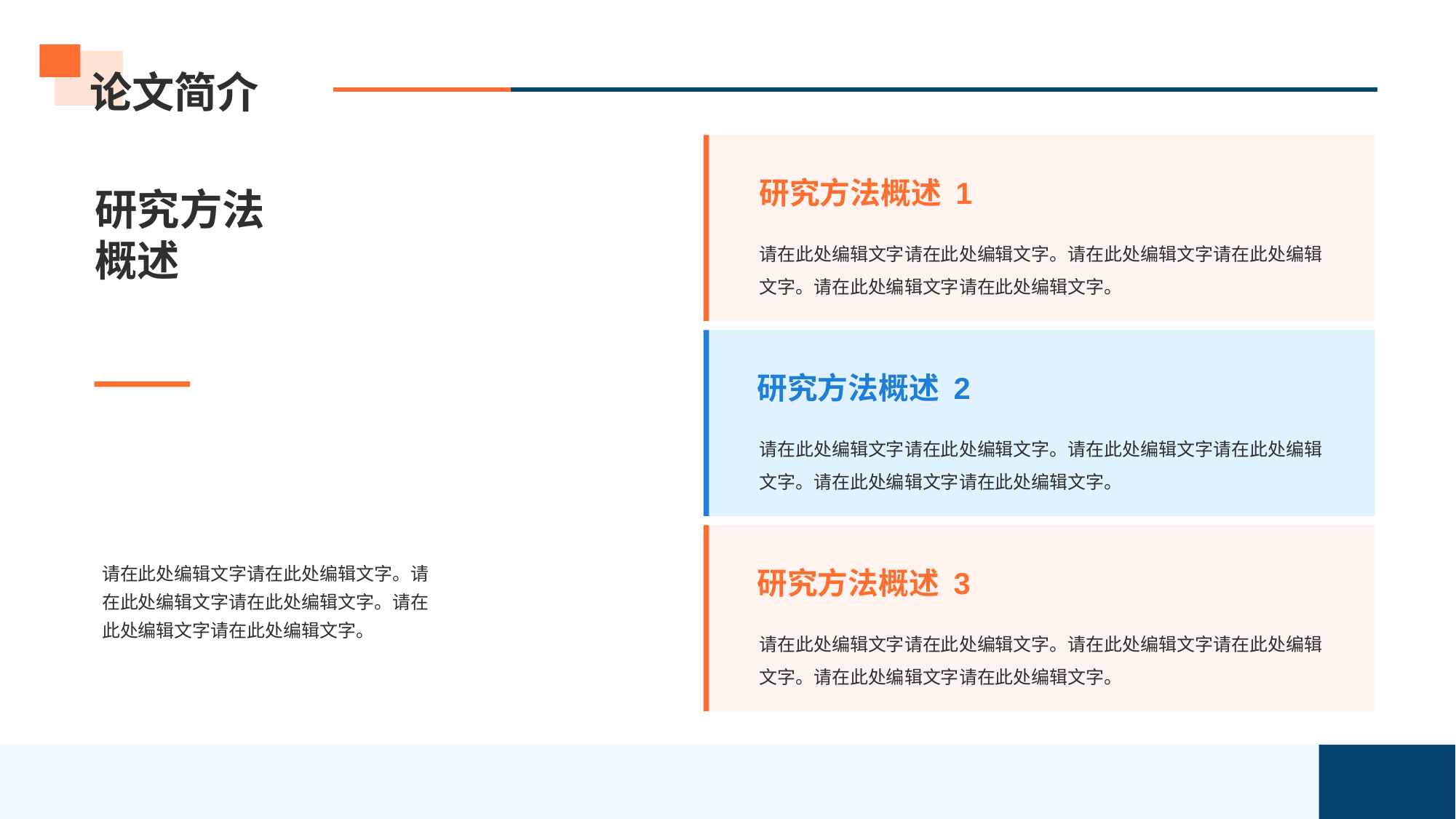

# 论文简介

研究方法概述 1
请在此处编辑文字请在此处编辑文字。请在此处编辑文字请在此处编辑文字。请在此处编辑文字请在此处编辑文字。
研究方法
概述

研究方法概述 2
请在此处编辑文字请在此处编辑文字。请在此处编辑文字请在此处编辑文字。请在此处编辑文字请在此处编辑文字。

研究方法概述 3
请在此处编辑文字请在此处编辑文字。请在此处编辑文字请在此处编辑文字。请在此处编辑文字请在此处编辑文字。
请在此处编辑文字请在此处编辑文字。请在此处编辑文字请在此处编辑文字。请在此处编辑文字请在此处编辑文字。